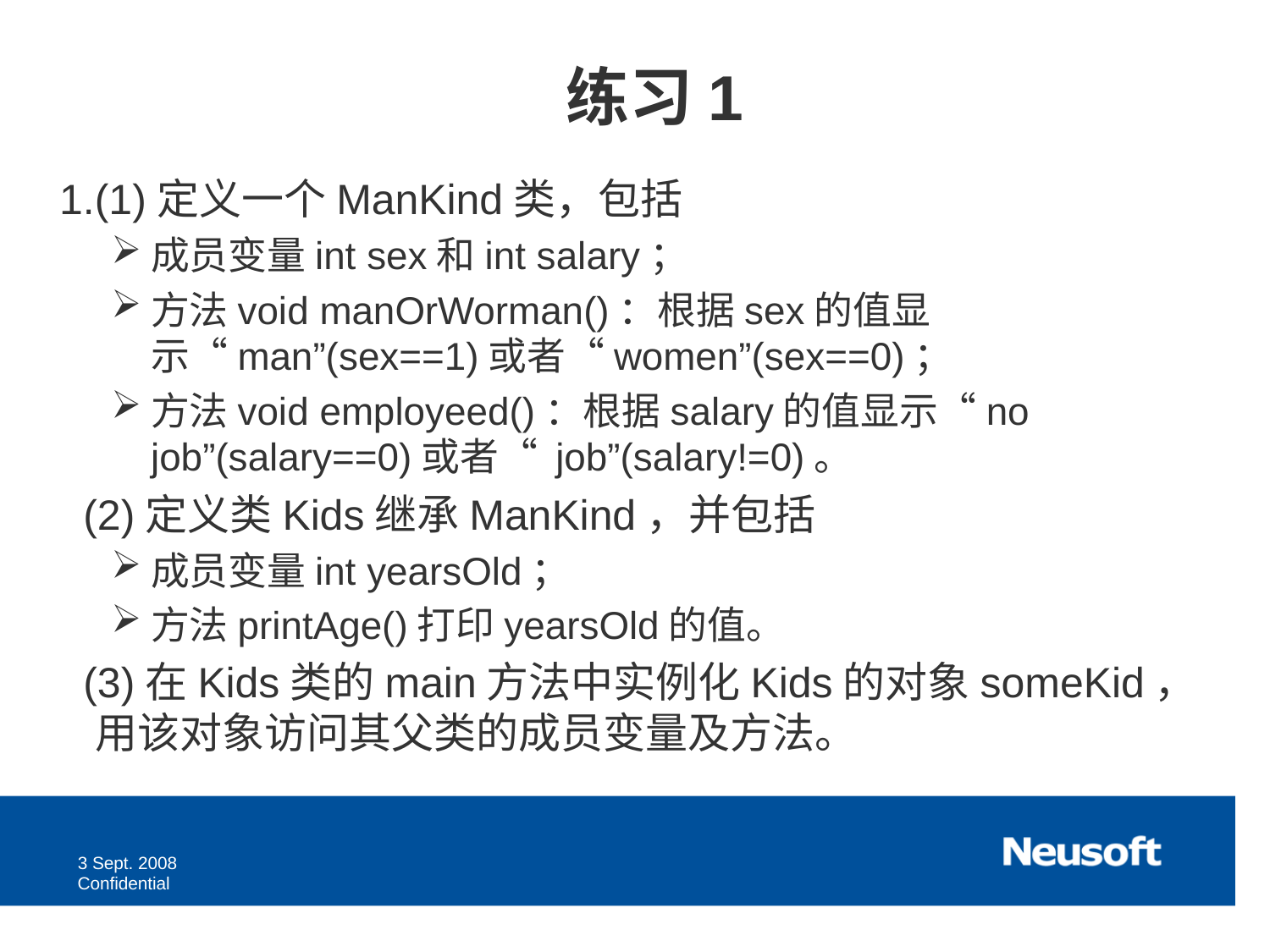

练习1
 1.(1)定义一个ManKind类，包括
成员变量int sex和int salary；
方法void manOrWorman()：根据sex的值显示“man”(sex==1)或者“women”(sex==0)；
方法void employeed()：根据salary的值显示“no job”(salary==0)或者“ job”(salary!=0)。
   (2)定义类Kids继承ManKind，并包括
成员变量int yearsOld；
方法printAge()打印yearsOld的值。
   (3)在Kids类的main方法中实例化Kids的对象someKid，用该对象访问其父类的成员变量及方法。